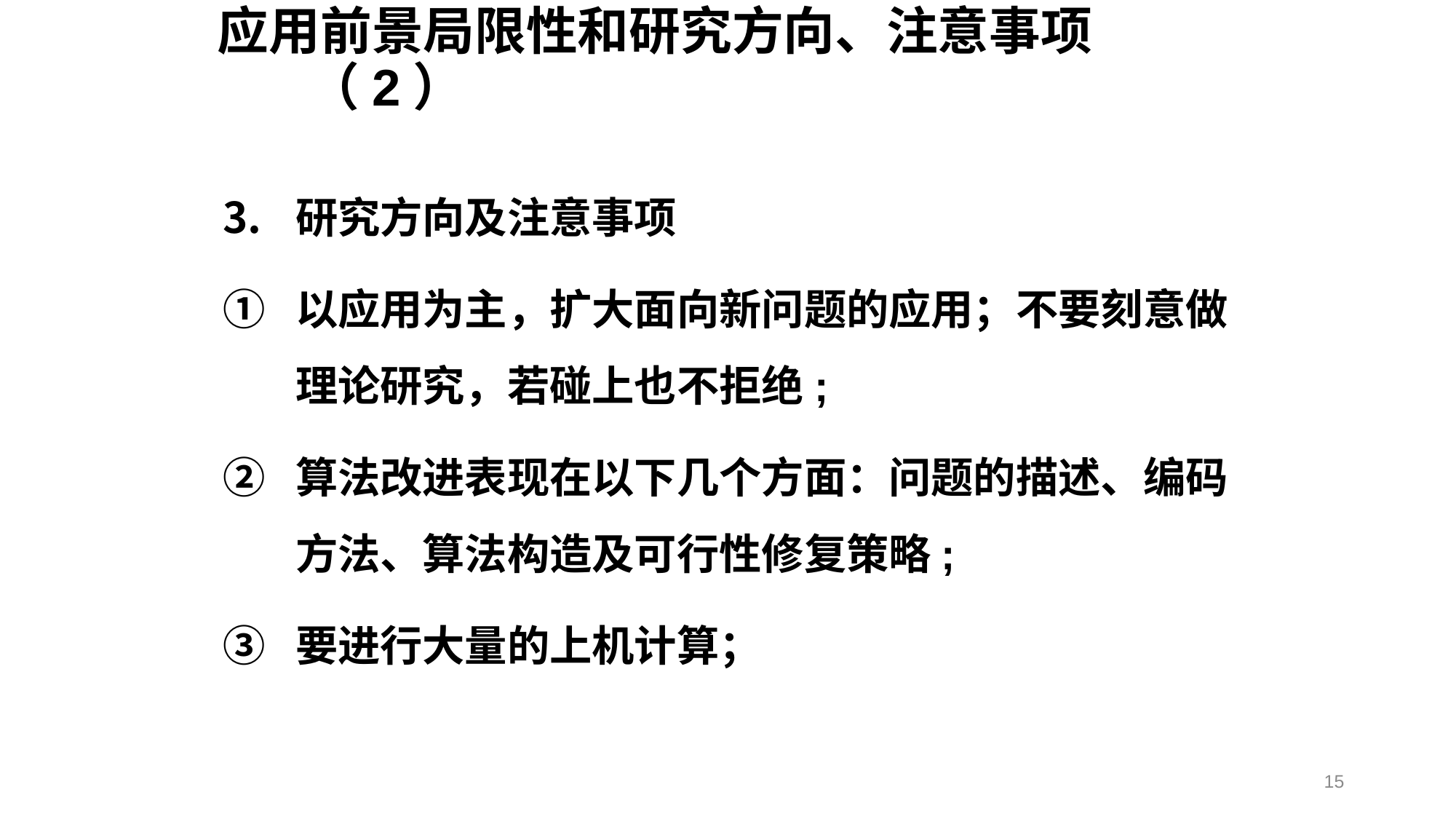

# 应用前景局限性和研究方向、注意事项（2）
研究方向及注意事项
以应用为主，扩大面向新问题的应用；不要刻意做理论研究，若碰上也不拒绝;
算法改进表现在以下几个方面：问题的描述、编码方法、算法构造及可行性修复策略;
要进行大量的上机计算；
15